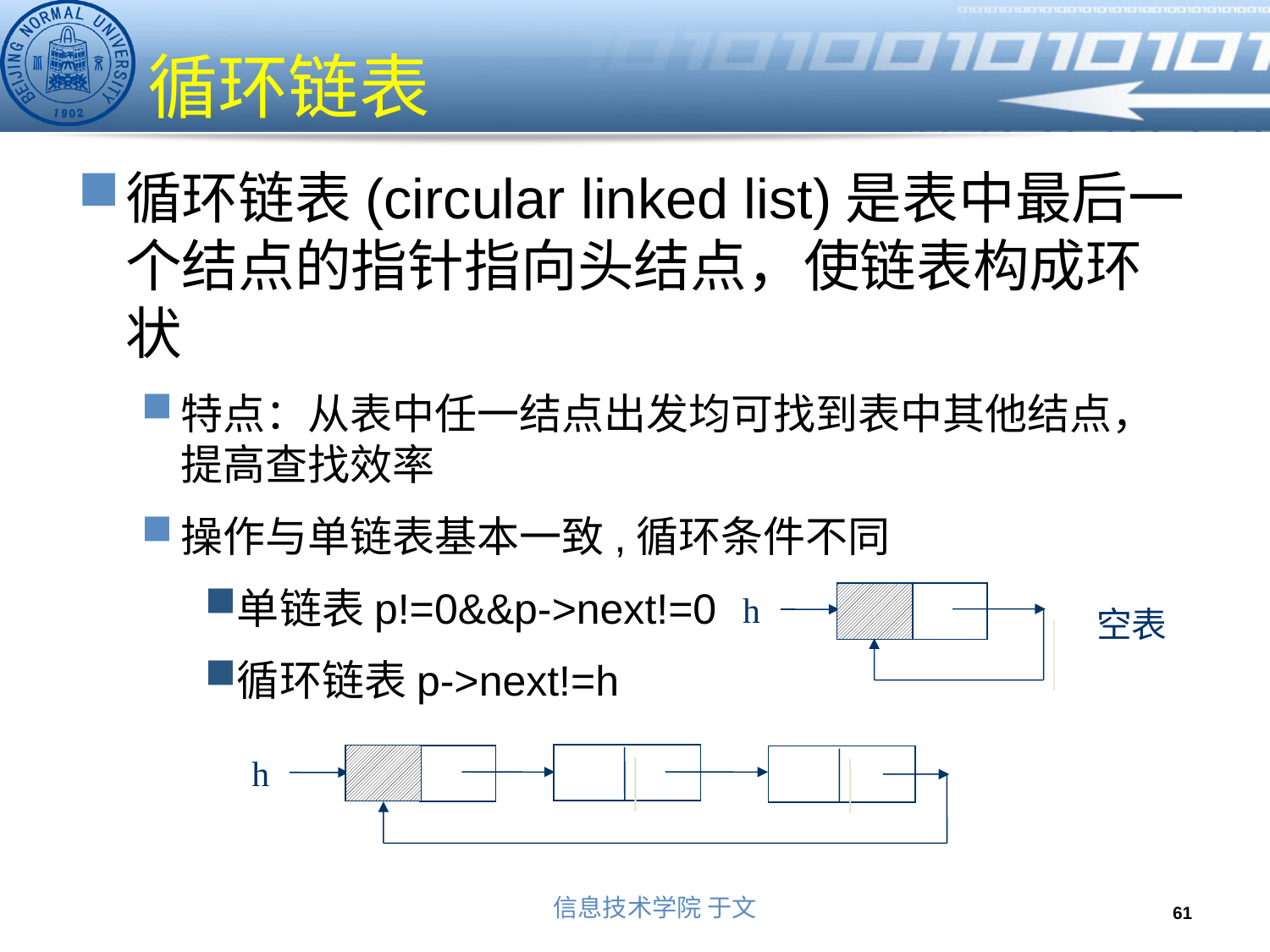

# 循环链表
循环链表(circular linked list)是表中最后一个结点的指针指向头结点，使链表构成环状
特点：从表中任一结点出发均可找到表中其他结点，提高查找效率
操作与单链表基本一致,循环条件不同
单链表p!=0&&p->next!=0
循环链表p->next!=h

h

空表

h

61